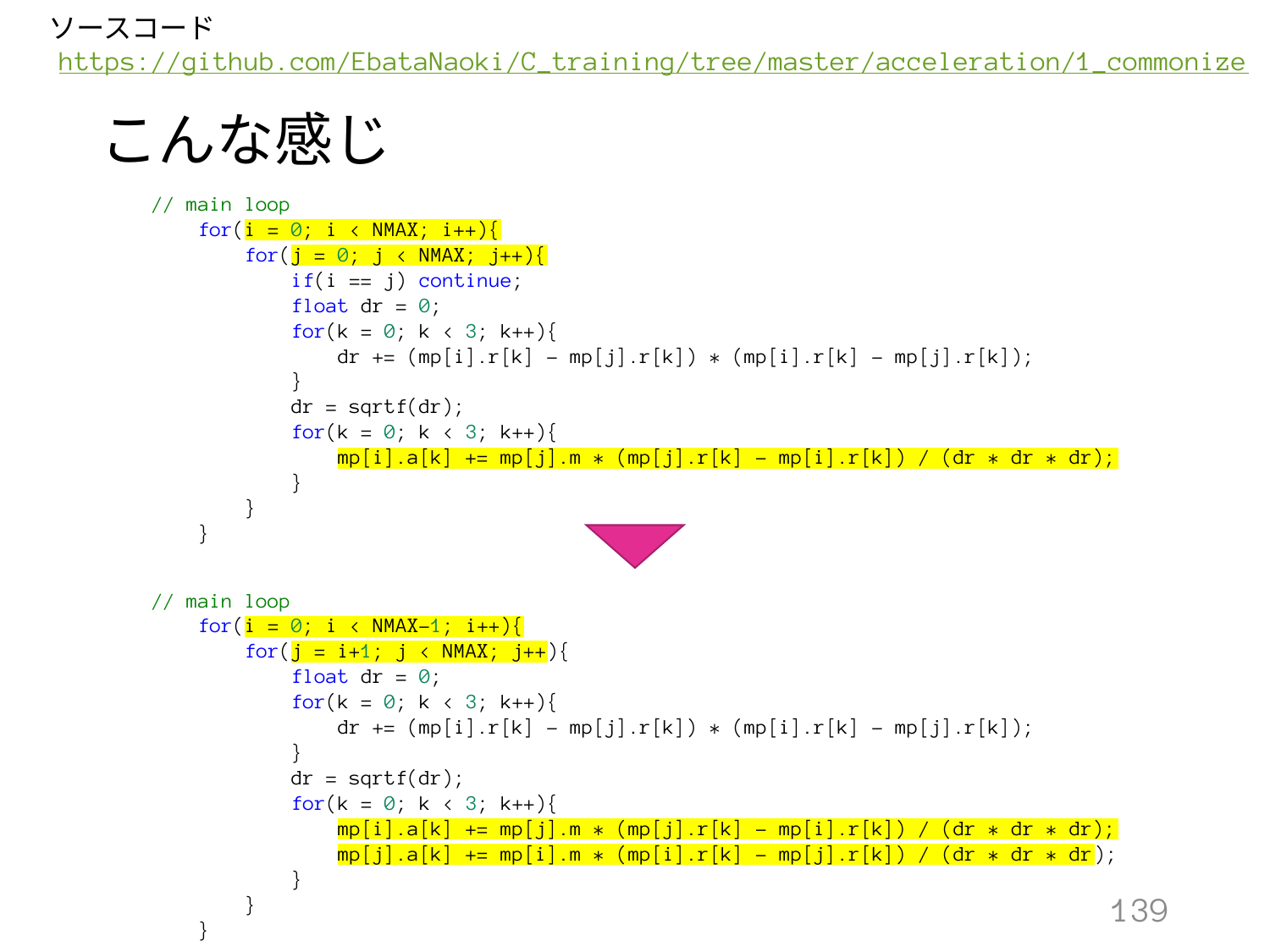

ソースコード
https://github.com/EbataNaoki/C_training/tree/master/acceleration/1_commonize
# こんな感じ
// main loop
    for(i = 0; i < NMAX; i++){
        for(j = 0; j < NMAX; j++){
            if(i == j) continue;
            float dr = 0;
            for(k = 0; k < 3; k++){
                dr += (mp[i].r[k] - mp[j].r[k]) * (mp[i].r[k] - mp[j].r[k]);
            }
            dr = sqrtf(dr);
            for(k = 0; k < 3; k++){
                mp[i].a[k] += mp[j].m * (mp[j].r[k] - mp[i].r[k]) / (dr * dr * dr);
            }
        }
    }

// main loop
    for(i = 0; i < NMAX-1; i++){
        for(j = i+1; j < NMAX; j++){
            float dr = 0;
            for(k = 0; k < 3; k++){
                dr += (mp[i].r[k] - mp[j].r[k]) * (mp[i].r[k] - mp[j].r[k]);
            }
            dr = sqrtf(dr);
            for(k = 0; k < 3; k++){
                mp[i].a[k] += mp[j].m * (mp[j].r[k] - mp[i].r[k]) / (dr * dr * dr);
                mp[j].a[k] += mp[i].m * (mp[i].r[k] - mp[j].r[k]) / (dr * dr * dr);
            }
        }
    }
139